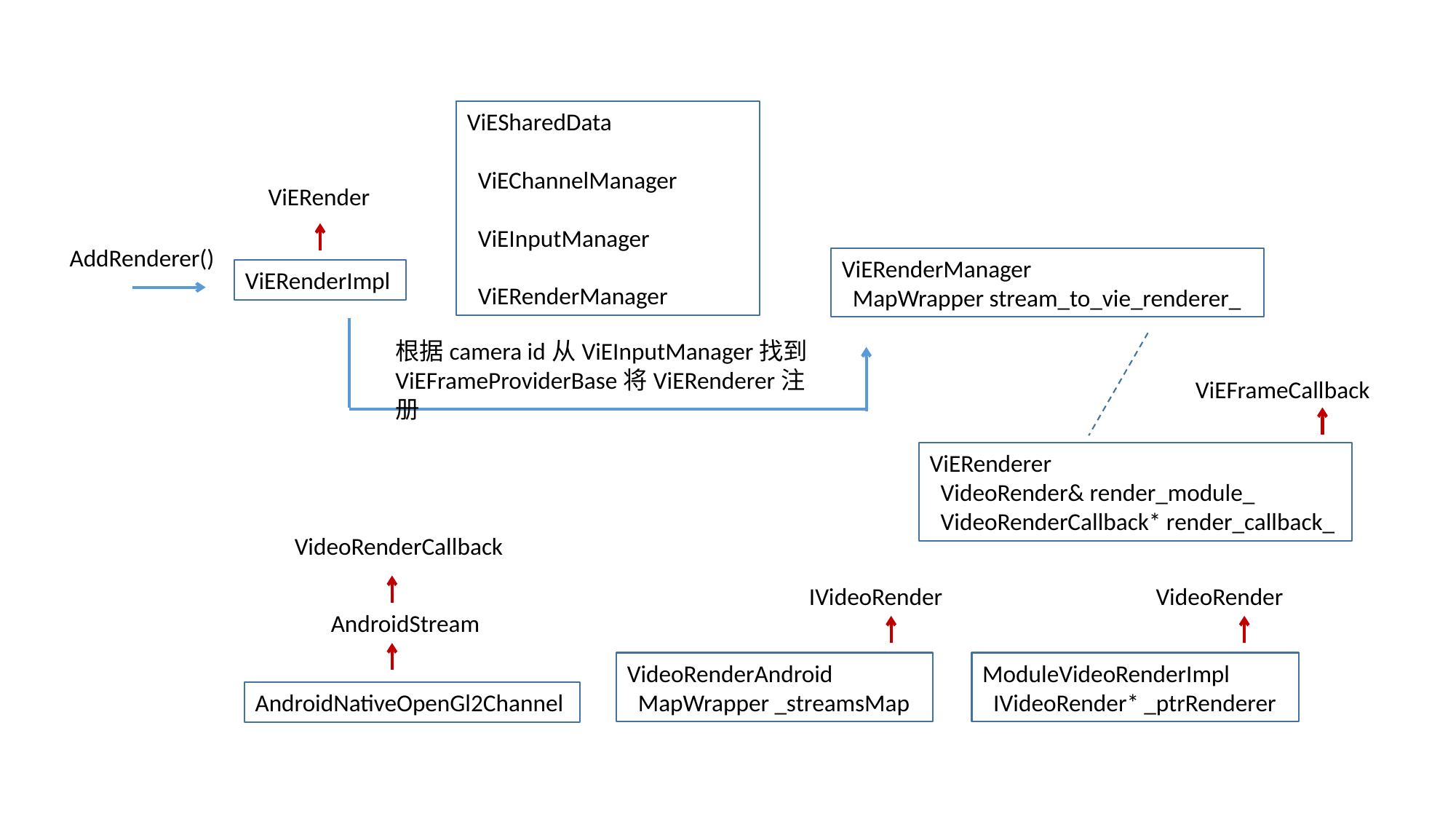

ViESharedData

  ViEChannelManager

  ViEInputManager

  ViERenderManager
ViERender
AddRenderer()
ViERenderManager
  MapWrapper stream_to_vie_renderer_
ViERenderImpl
根据camera id从ViEInputManager找到
ViEFrameProviderBase将ViERenderer注册
ViEFrameCallback
ViERenderer
  VideoRender& render_module_
  VideoRenderCallback* render_callback_
VideoRenderCallback
IVideoRender
VideoRender
AndroidStream
VideoRenderAndroid
  MapWrapper _streamsMap
ModuleVideoRenderImpl
  IVideoRender* _ptrRenderer
AndroidNativeOpenGl2Channel